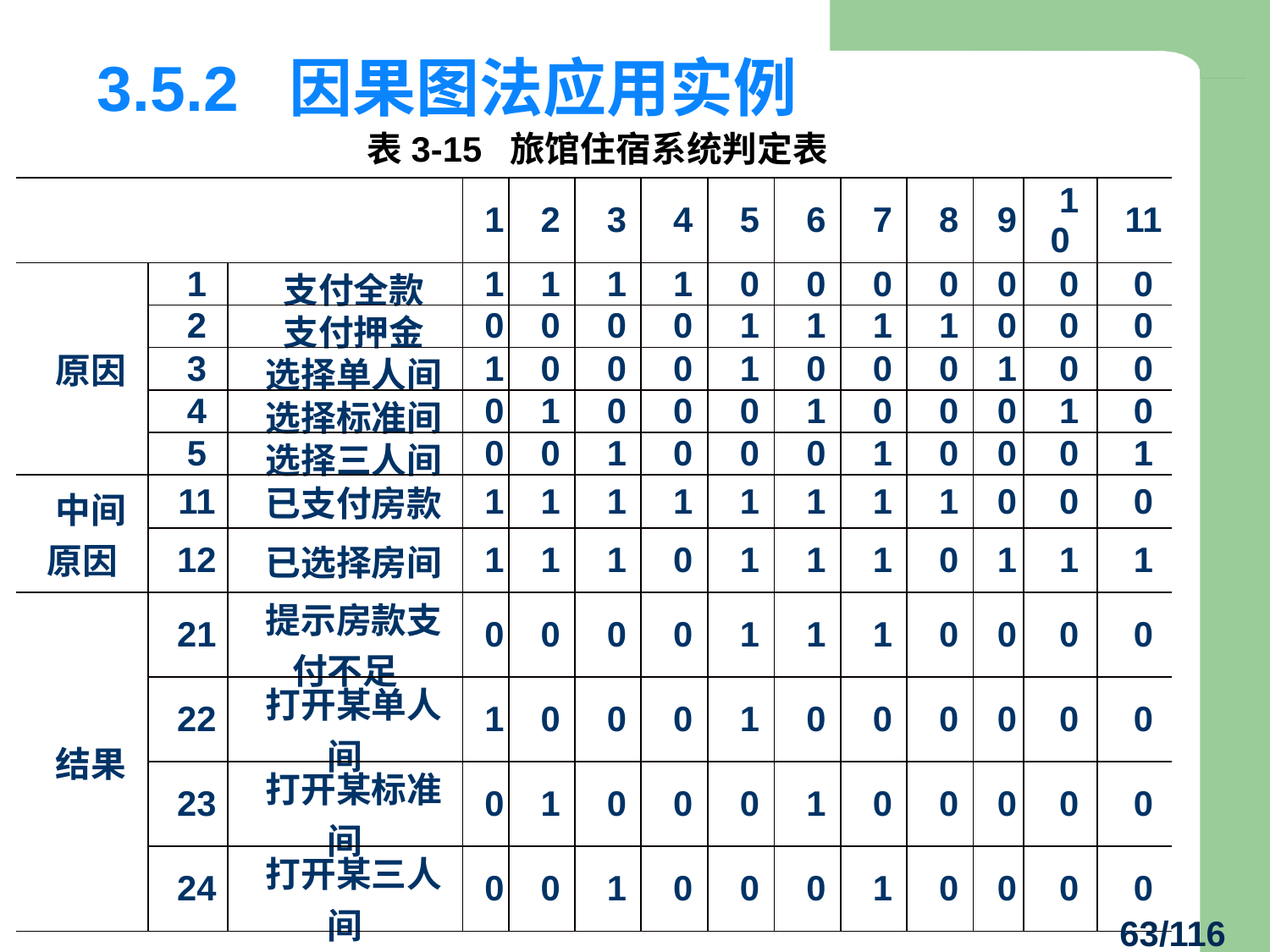

# 3.5.2  因果图法应用实例
表3-15  旅馆住宿系统判定表

|  |  |  | 1 | 2 | 3 | 4 | 5 | 6 | 7 | 8 | 9 | 10 | 11 |
| --- | --- | --- | --- | --- | --- | --- | --- | --- | --- | --- | --- | --- | --- |
| 原因 | 1 | 支付全款 | 1 | 1 | 1 | 1 | 0 | 0 | 0 | 0 | 0 | 0 | 0 |
|  | 2 | 支付押金 | 0 | 0 | 0 | 0 | 1 | 1 | 1 | 1 | 0 | 0 | 0 |
|  | 3 | 选择单人间 | 1 | 0 | 0 | 0 | 1 | 0 | 0 | 0 | 1 | 0 | 0 |
|  | 4 | 选择标准间 | 0 | 1 | 0 | 0 | 0 | 1 | 0 | 0 | 0 | 1 | 0 |
|  | 5 | 选择三人间 | 0 | 0 | 1 | 0 | 0 | 0 | 1 | 0 | 0 | 0 | 1 |
| 中间原因 | 11 | 已支付房款 | 1 | 1 | 1 | 1 | 1 | 1 | 1 | 1 | 0 | 0 | 0 |
|  | 12 | 已选择房间 | 1 | 1 | 1 | 0 | 1 | 1 | 1 | 0 | 1 | 1 | 1 |
| 结果 | 21 | 提示房款支付不足 | 0 | 0 | 0 | 0 | 1 | 1 | 1 | 0 | 0 | 0 | 0 |
|  | 22 | 打开某单人间 | 1 | 0 | 0 | 0 | 1 | 0 | 0 | 0 | 0 | 0 | 0 |
|  | 23 | 打开某标准间 | 0 | 1 | 0 | 0 | 0 | 1 | 0 | 0 | 0 | 0 | 0 |
|  | 24 | 打开某三人间 | 0 | 0 | 1 | 0 | 0 | 0 | 1 | 0 | 0 | 0 | 0 |
63/116